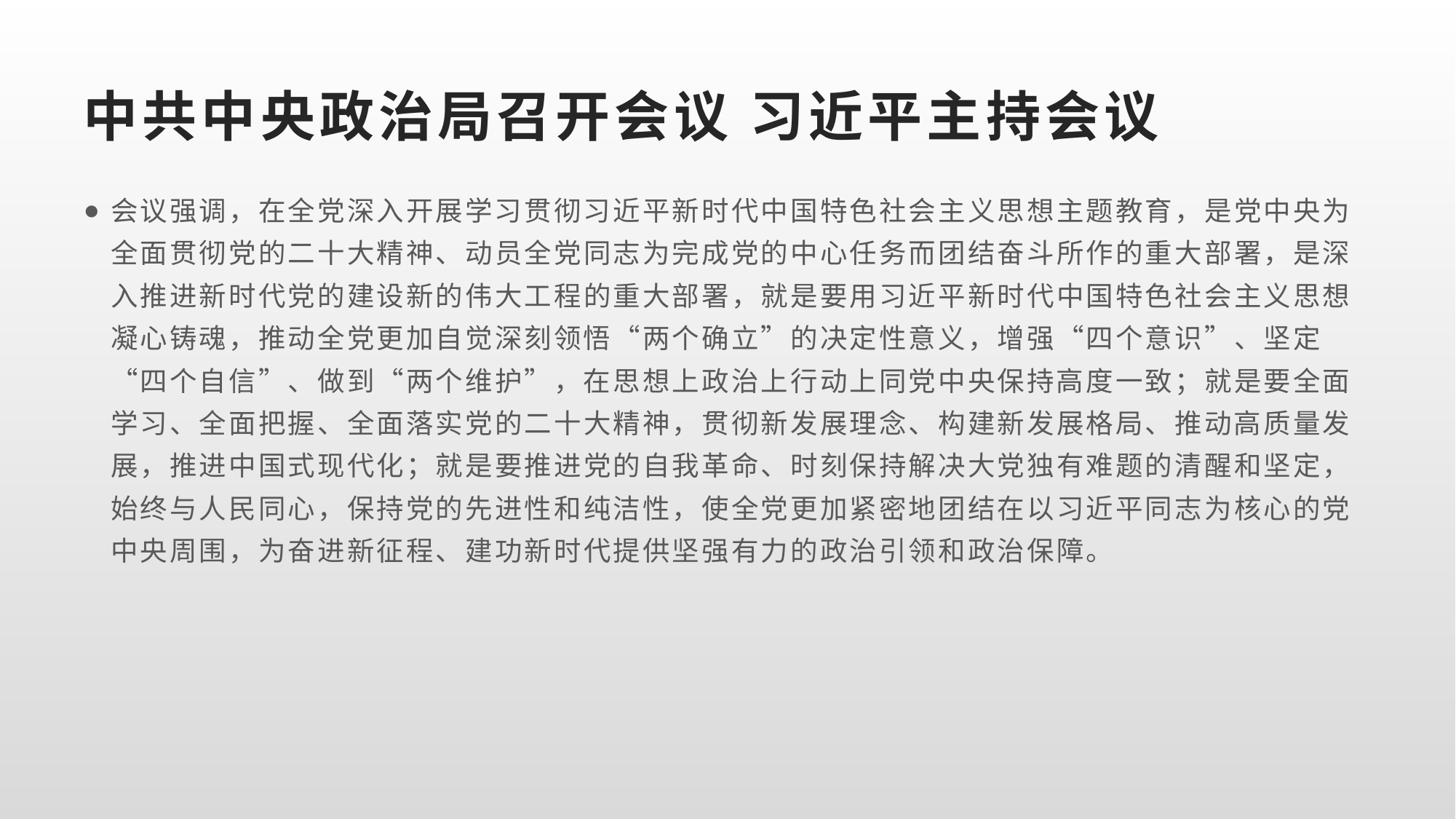

# 中共中央政治局召开会议 习近平主持会议
会议强调，在全党深入开展学习贯彻习近平新时代中国特色社会主义思想主题教育，是党中央为全面贯彻党的二十大精神、动员全党同志为完成党的中心任务而团结奋斗所作的重大部署，是深入推进新时代党的建设新的伟大工程的重大部署，就是要用习近平新时代中国特色社会主义思想凝心铸魂，推动全党更加自觉深刻领悟“两个确立”的决定性意义，增强“四个意识”、坚定“四个自信”、做到“两个维护”，在思想上政治上行动上同党中央保持高度一致；就是要全面学习、全面把握、全面落实党的二十大精神，贯彻新发展理念、构建新发展格局、推动高质量发展，推进中国式现代化；就是要推进党的自我革命、时刻保持解决大党独有难题的清醒和坚定，始终与人民同心，保持党的先进性和纯洁性，使全党更加紧密地团结在以习近平同志为核心的党中央周围，为奋进新征程、建功新时代提供坚强有力的政治引领和政治保障。